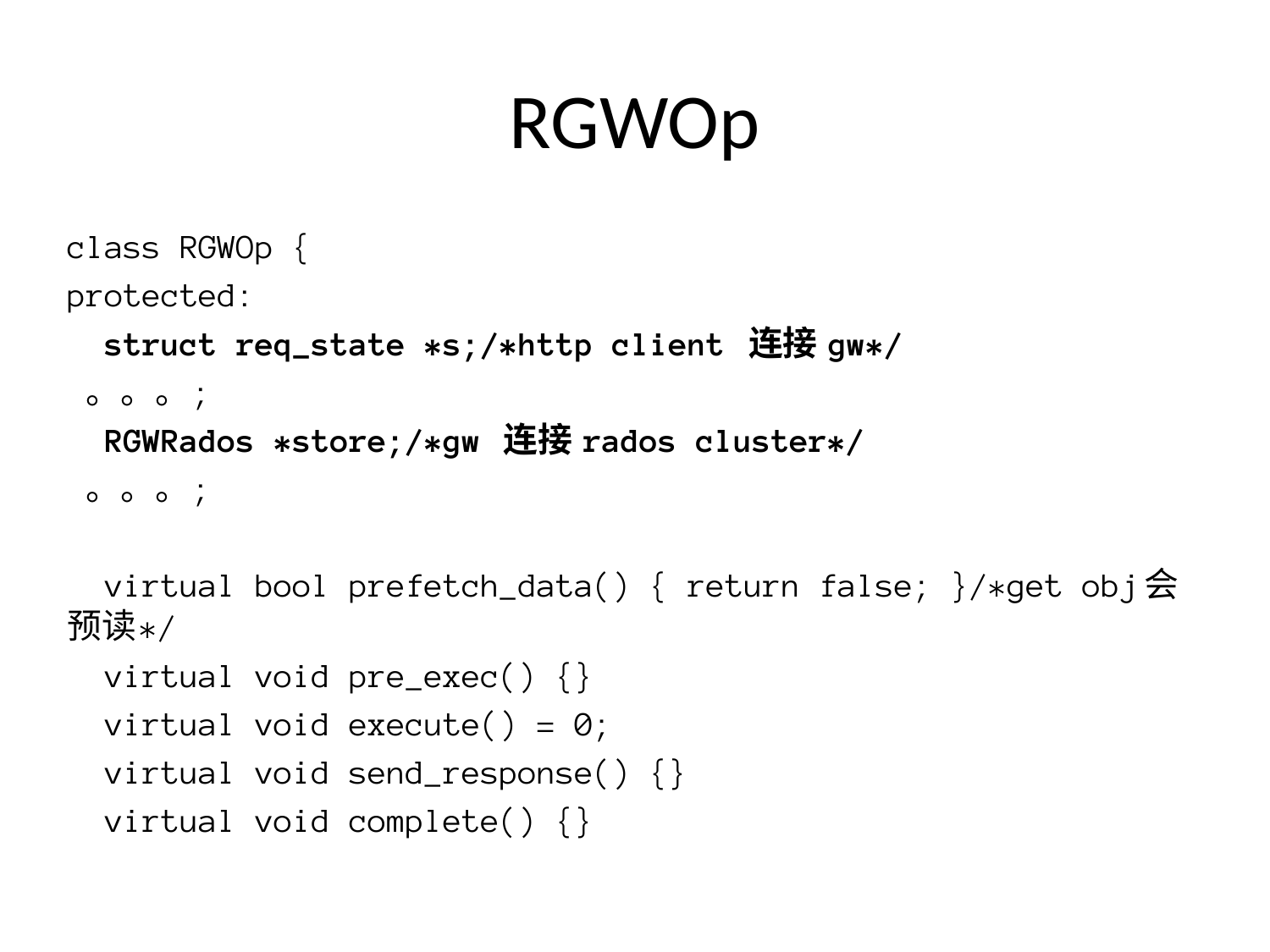

# RGWOp
class RGWOp {
protected:
  struct req_state *s;/*http client 连接 gw*/
  。。。;
  RGWRados *store;/*gw 连接 rados cluster*/
  。。。;

  virtual bool prefetch_data() { return false; }/*get obj会预读*/
  virtual void pre_exec() {}
  virtual void execute() = 0;
  virtual void send_response() {}
  virtual void complete() {}